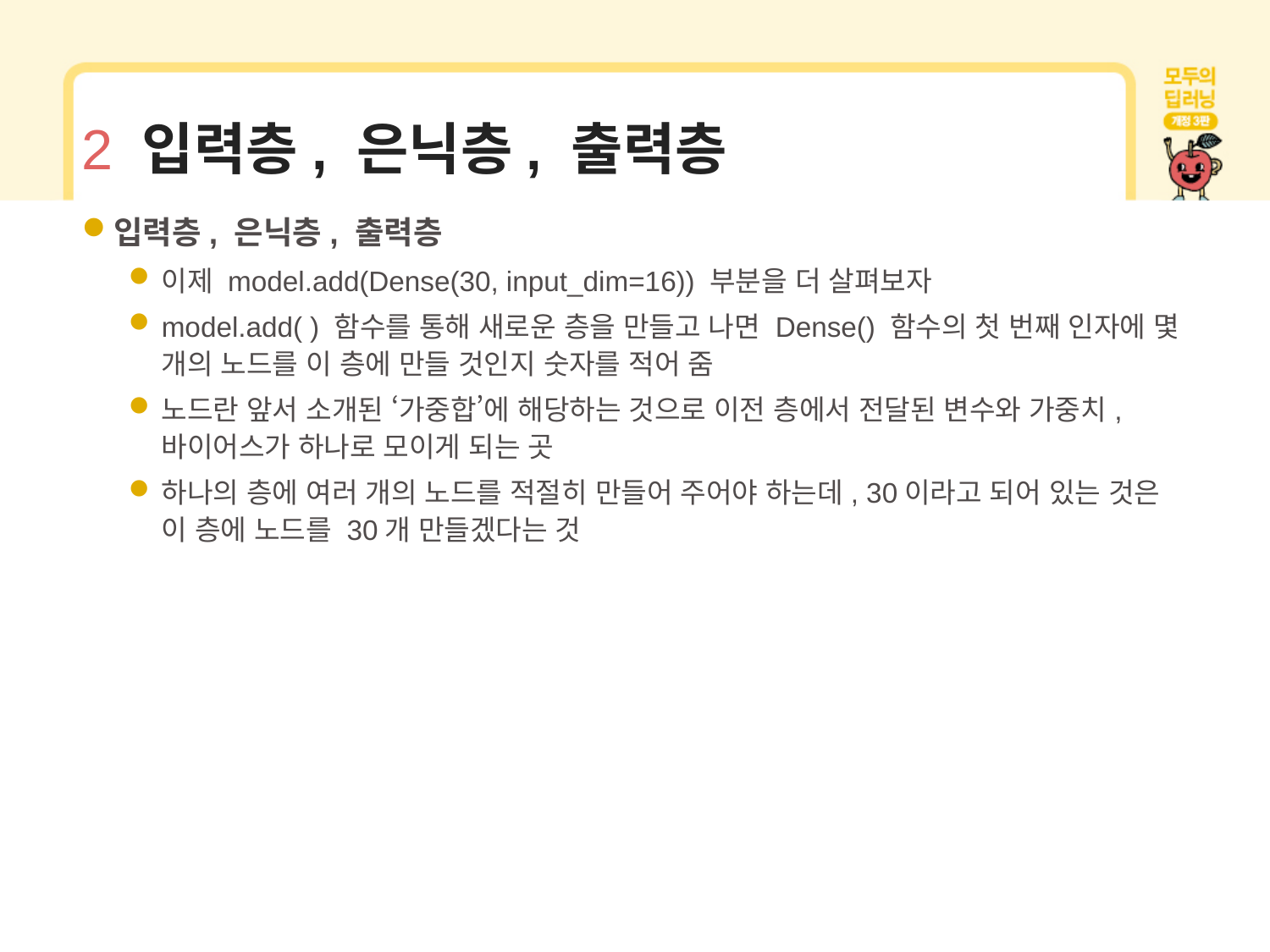

# 2 입력층, 은닉층, 출력층
입력층, 은닉층, 출력층
이제 model.add(Dense(30, input_dim=16)) 부분을 더 살펴보자
model.add( ) 함수를 통해 새로운 층을 만들고 나면 Dense() 함수의 첫 번째 인자에 몇 개의 노드를 이 층에 만들 것인지 숫자를 적어 줌
노드란 앞서 소개된 ‘가중합’에 해당하는 것으로 이전 층에서 전달된 변수와 가중치, 바이어스가 하나로 모이게 되는 곳
하나의 층에 여러 개의 노드를 적절히 만들어 주어야 하는데, 30이라고 되어 있는 것은 이 층에 노드를 30개 만들겠다는 것